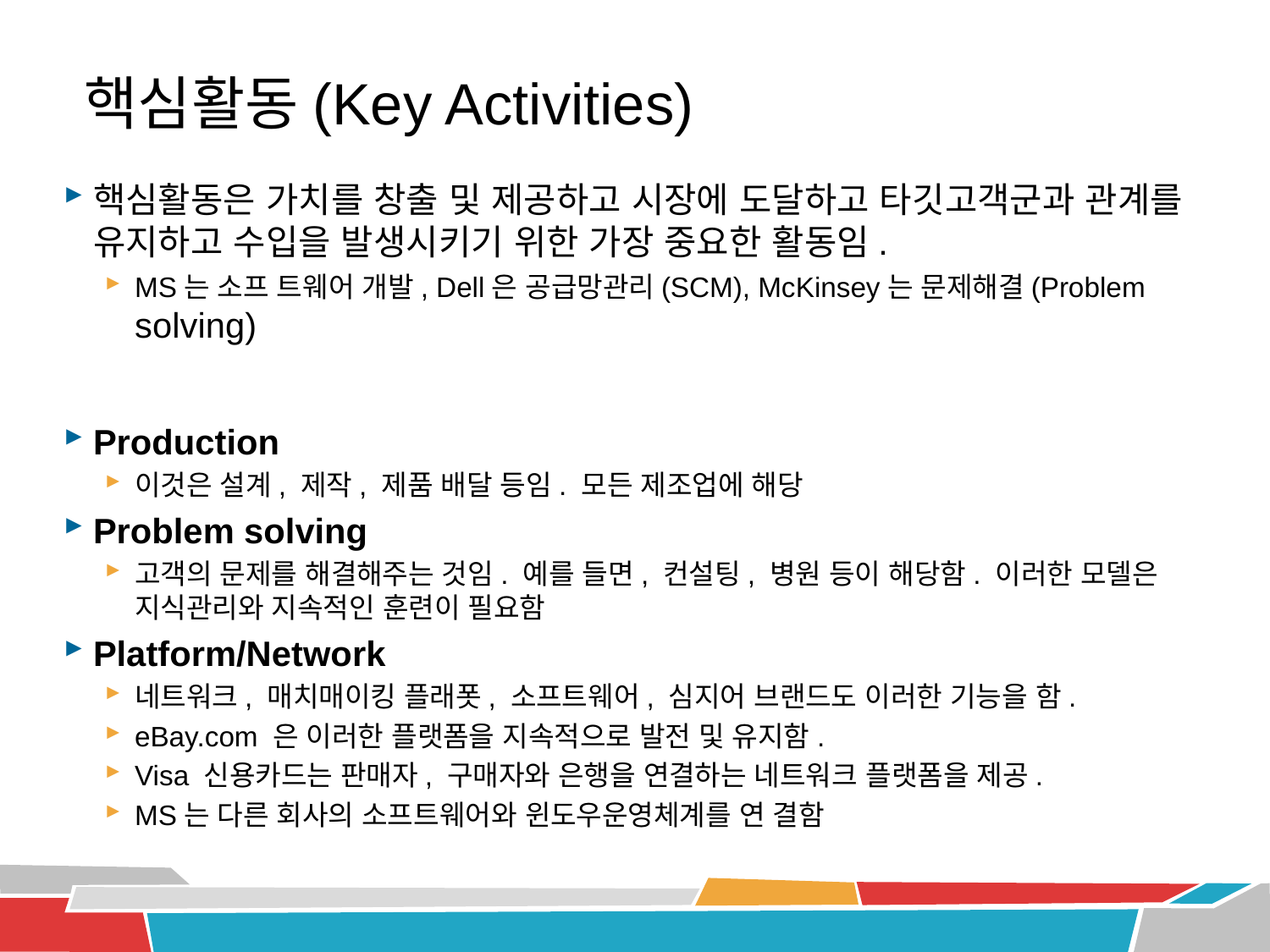

# 핵심활동(Key Activities)
핵심활동은 가치를 창출 및 제공하고 시장에 도달하고 타깃고객군과 관계를 유지하고 수입을 발생시키기 위한 가장 중요한 활동임.
MS는 소프 트웨어 개발, Dell은 공급망관리(SCM), McKinsey는 문제해결(Problem solving)

Production
이것은 설계, 제작, 제품 배달 등임. 모든 제조업에 해당
Problem solving
고객의 문제를 해결해주는 것임. 예를 들면, 컨설팅, 병원 등이 해당함. 이러한 모델은 지식관리와 지속적인 훈련이 필요함
Platform/Network
네트워크, 매치매이킹 플래폿, 소프트웨어, 심지어 브랜드도 이러한 기능을 함.
eBay.com 은 이러한 플랫폼을 지속적으로 발전 및 유지함.
Visa 신용카드는 판매자, 구매자와 은행을 연결하는 네트워크 플랫폼을 제공.
MS는 다른 회사의 소프트웨어와 윈도우운영체계를 연 결함